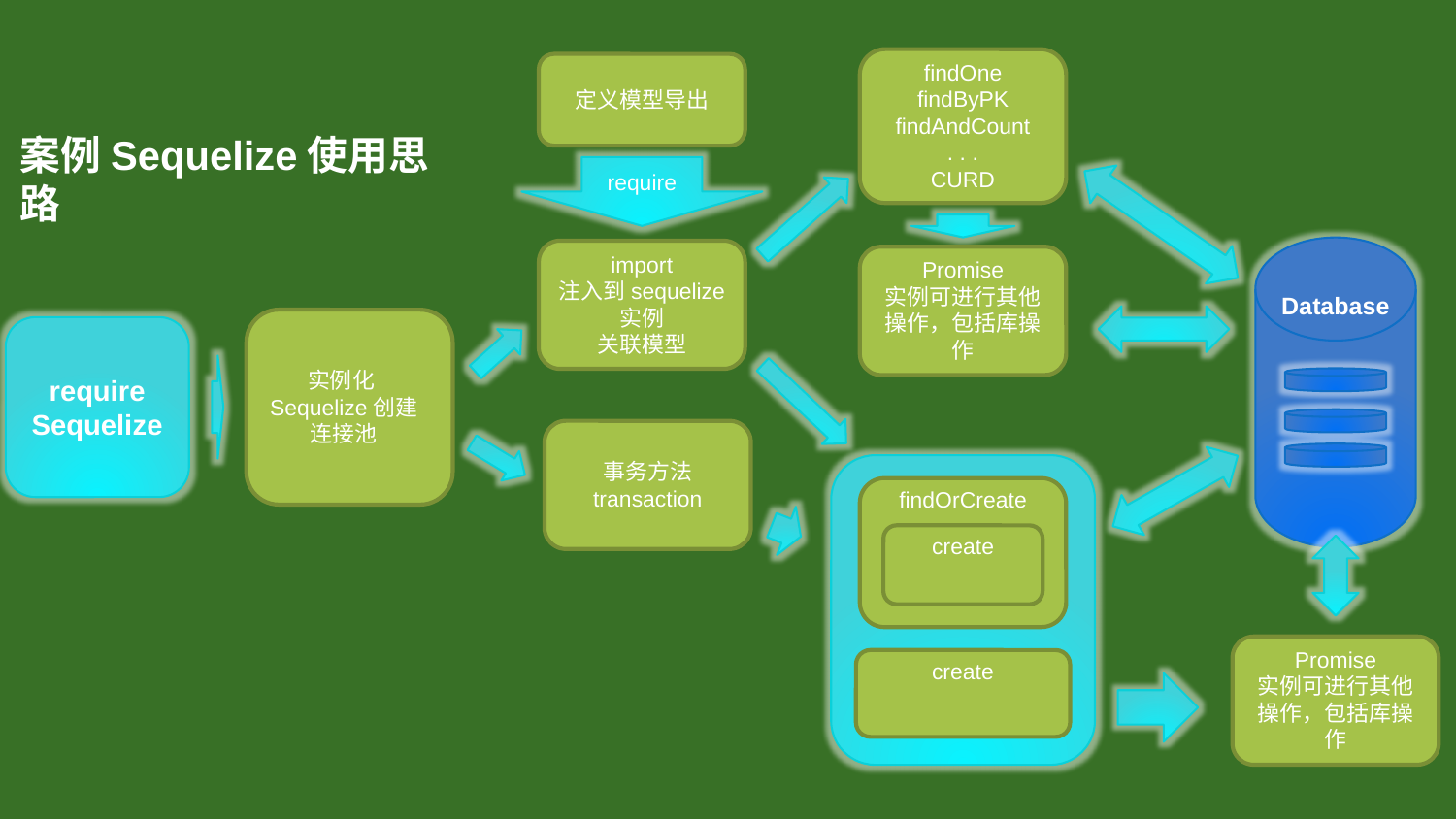

findOne
findByPK
findAndCount
. . .
CURD

定义模型导出
案例Sequelize使用思路

require

import
注入到sequelize实例
关联模型

Promise
实例可进行其他操作，包括库操作
Database

require
Sequelize
Databases

实例化Sequelize创建连接池

事务方法
transaction

findOrCreate

create

Promise
实例可进行其他操作，包括库操作

create